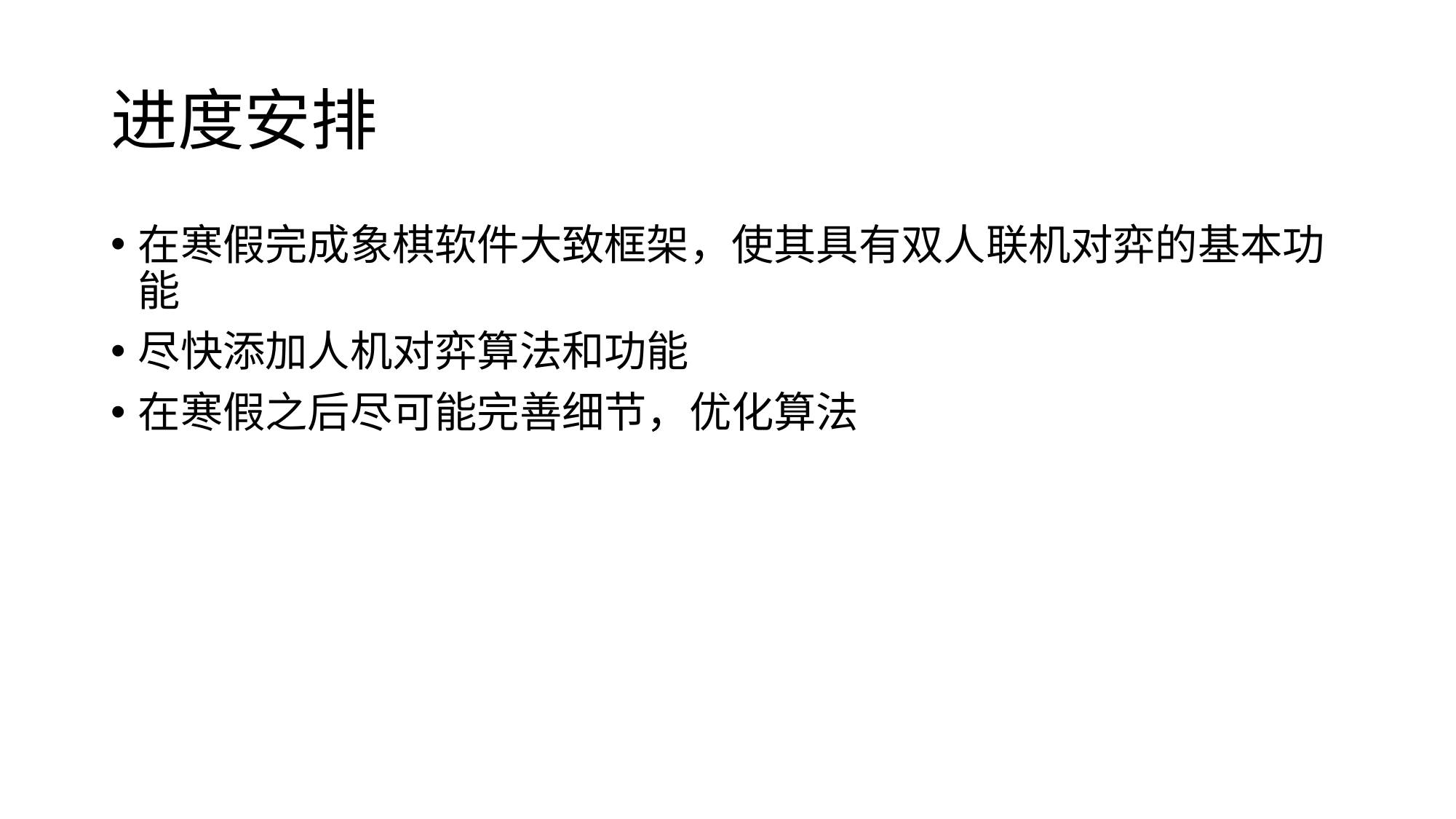

# 进度安排
在寒假完成象棋软件大致框架，使其具有双人联机对弈的基本功能
尽快添加人机对弈算法和功能
在寒假之后尽可能完善细节，优化算法